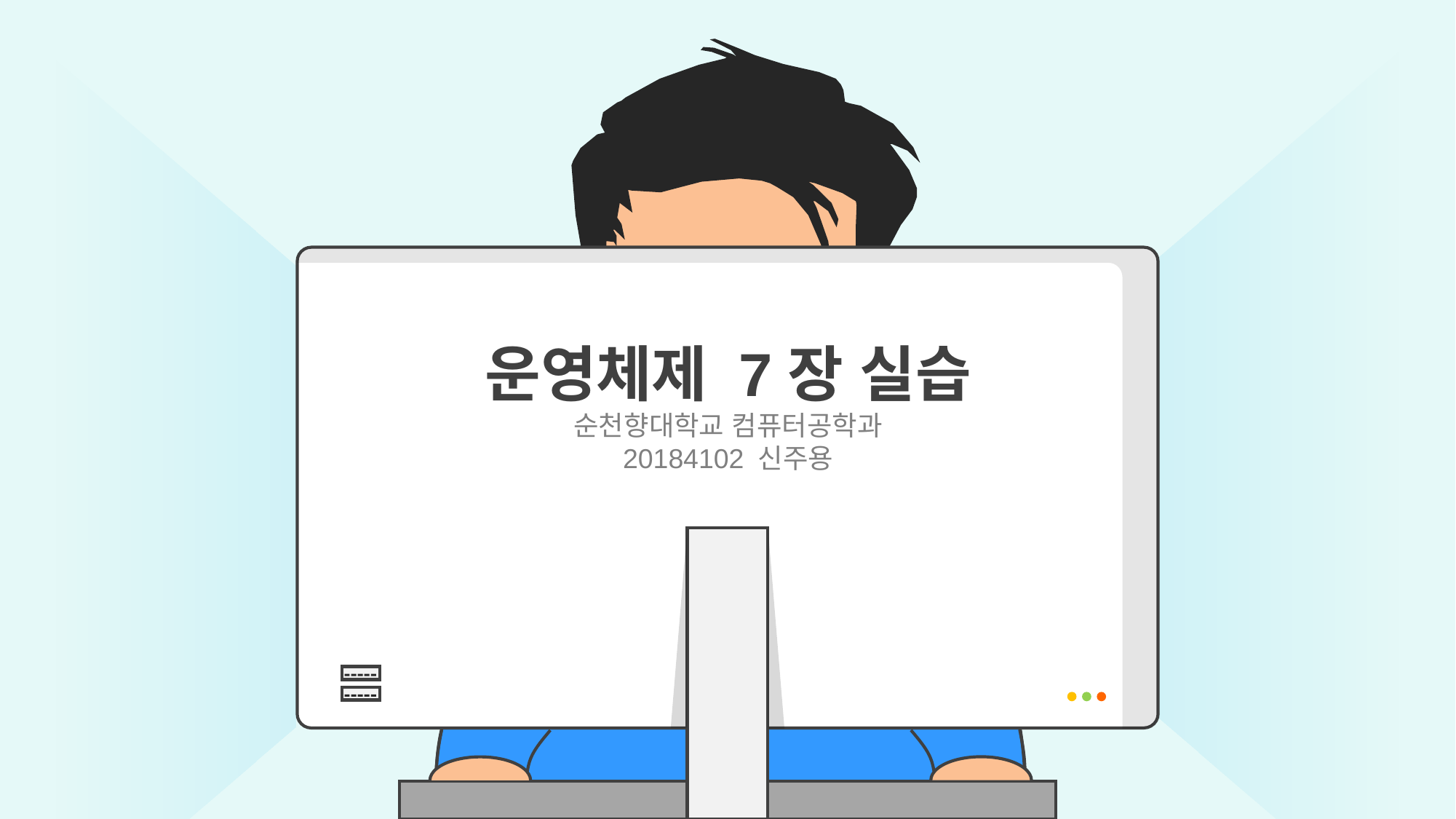

운영체제 7장 실습
순천향대학교 컴퓨터공학과
20184102 신주용